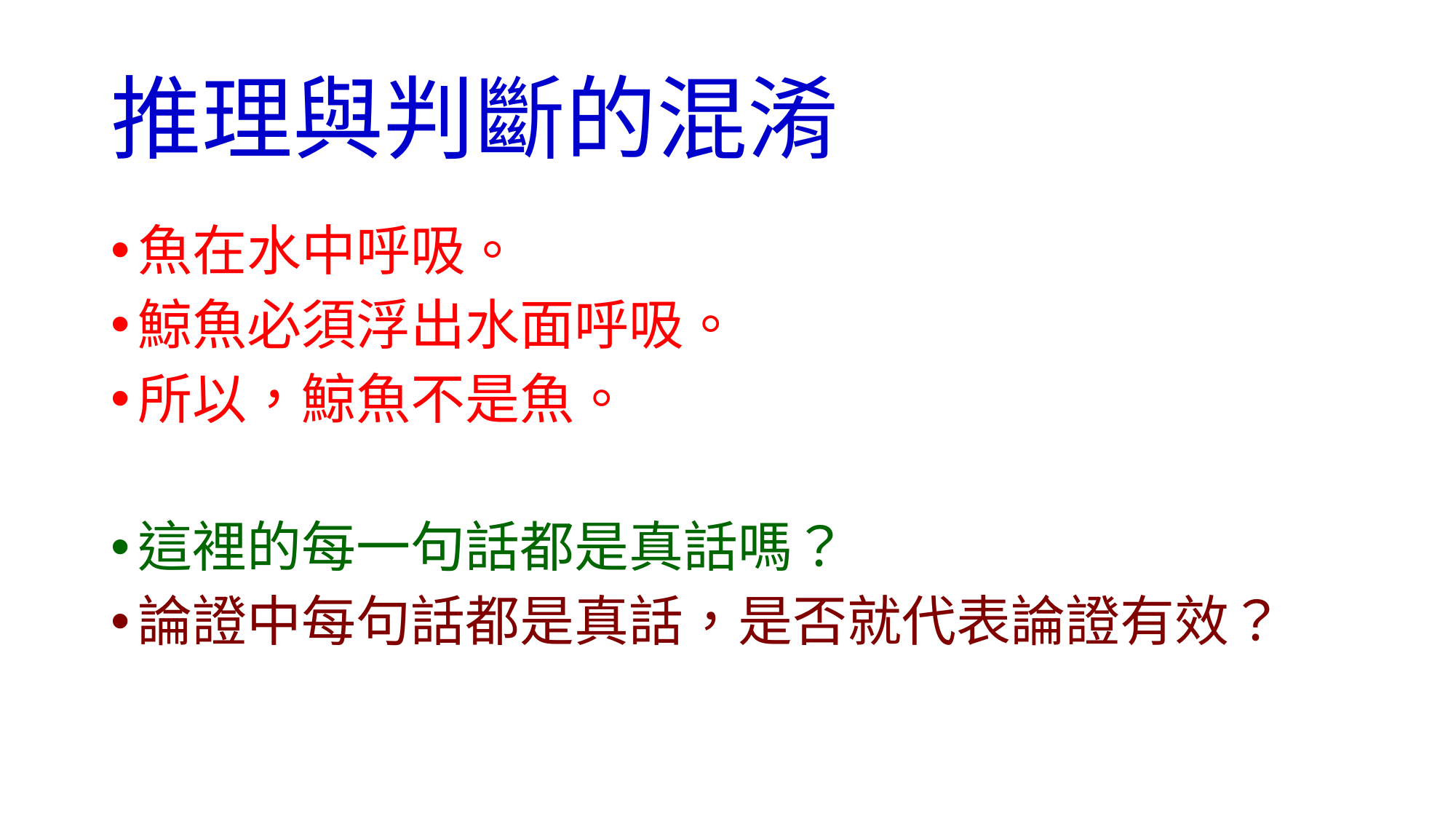

# 推理與判斷的混淆
魚在水中呼吸。
鯨魚必須浮出水面呼吸。
所以，鯨魚不是魚。

這裡的每一句話都是真話嗎？
論證中每句話都是真話，是否就代表論證有效？